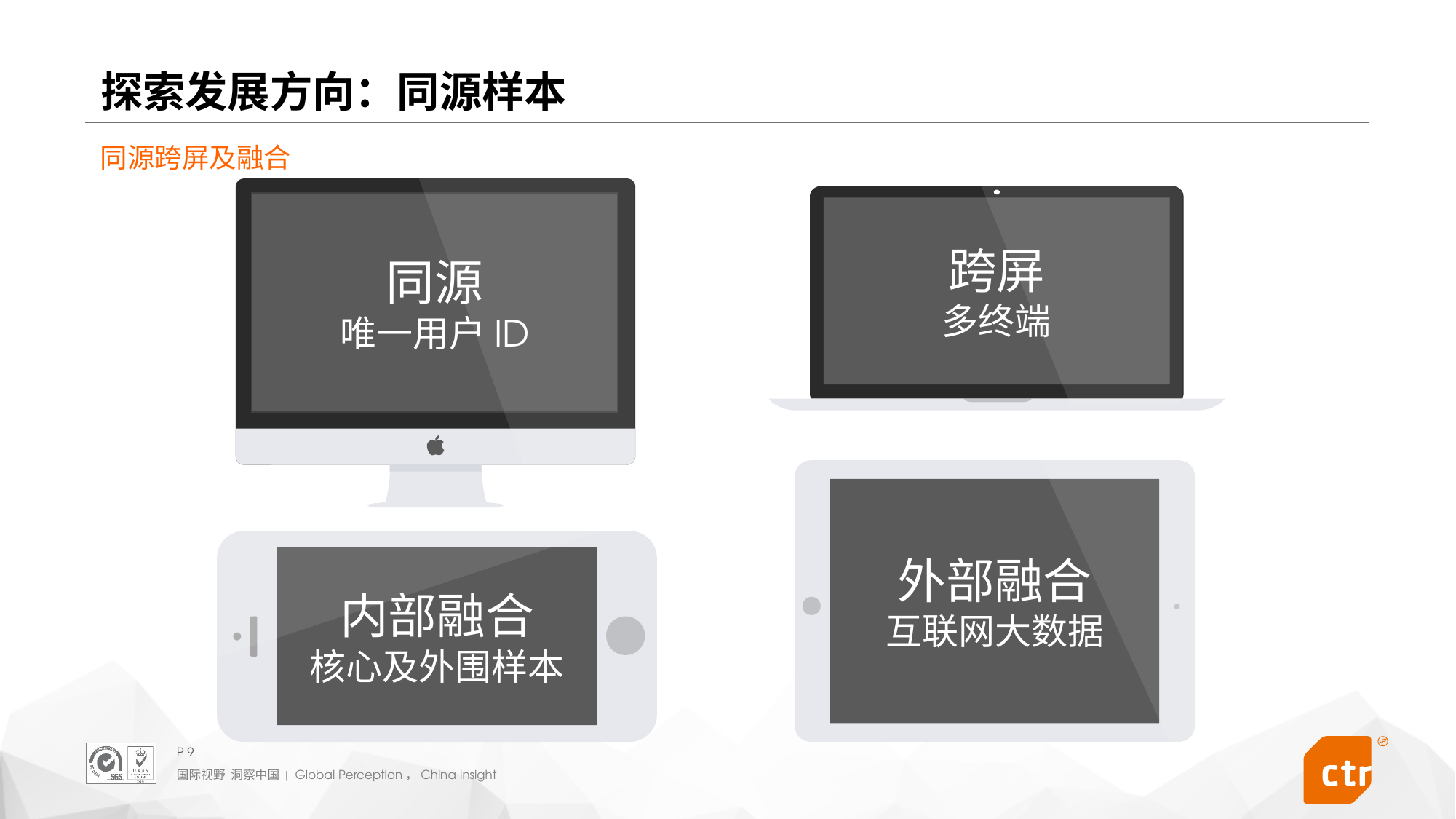

# 探索发展方向：同源样本
同源跨屏及融合

同源
唯一用户ID
跨屏
多终端

外部融合
互联网大数据

内部融合
核心及外围样本

P 9
国际视野  洞察中国 |  Global Perception，China Insight